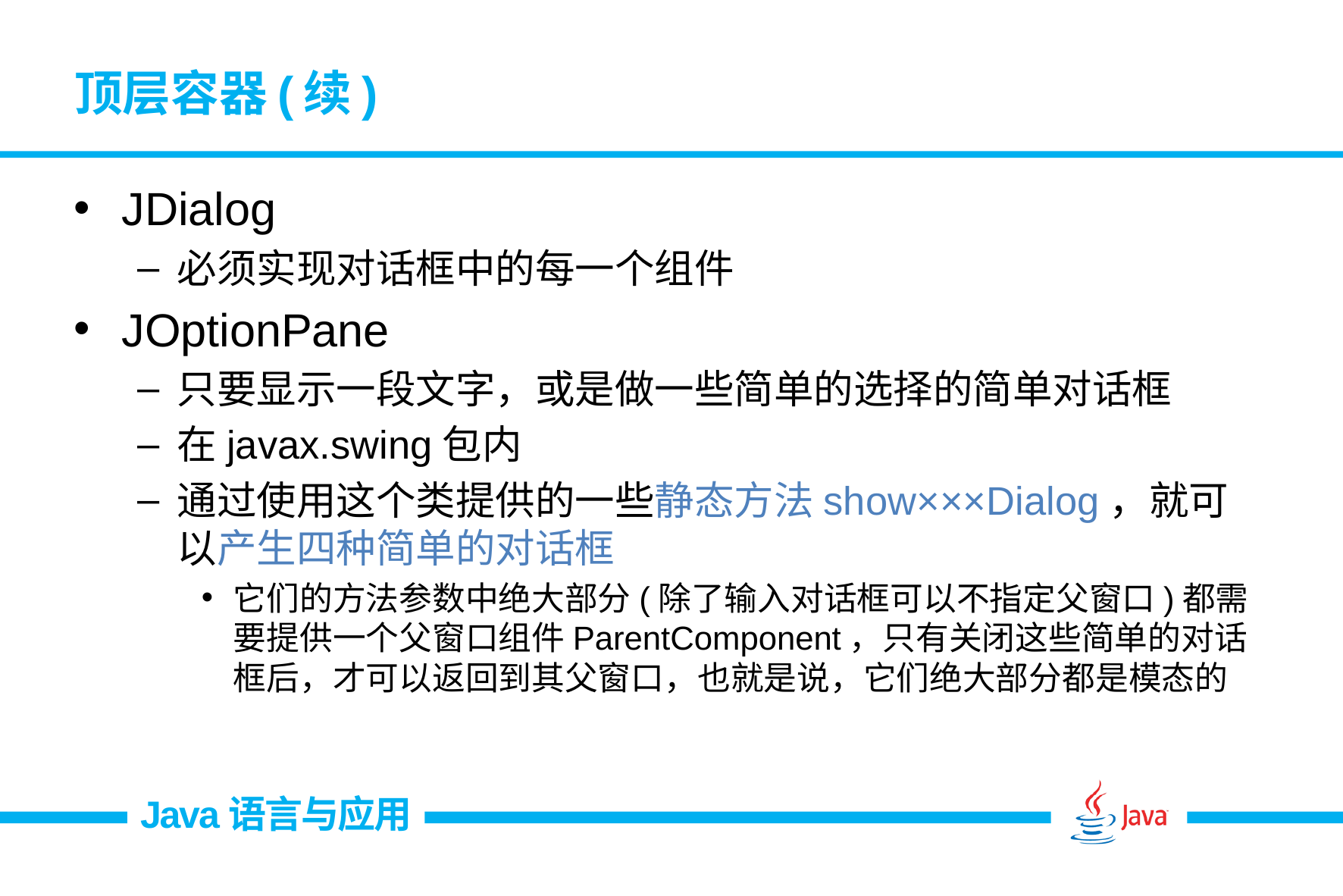

# 顶层容器(续)
JDialog
必须实现对话框中的每一个组件
JOptionPane
只要显示一段文字，或是做一些简单的选择的简单对话框
在javax.swing包内
通过使用这个类提供的一些静态方法show×××Dialog，就可以产生四种简单的对话框
它们的方法参数中绝大部分(除了输入对话框可以不指定父窗口)都需要提供一个父窗口组件ParentComponent，只有关闭这些简单的对话框后，才可以返回到其父窗口，也就是说，它们绝大部分都是模态的